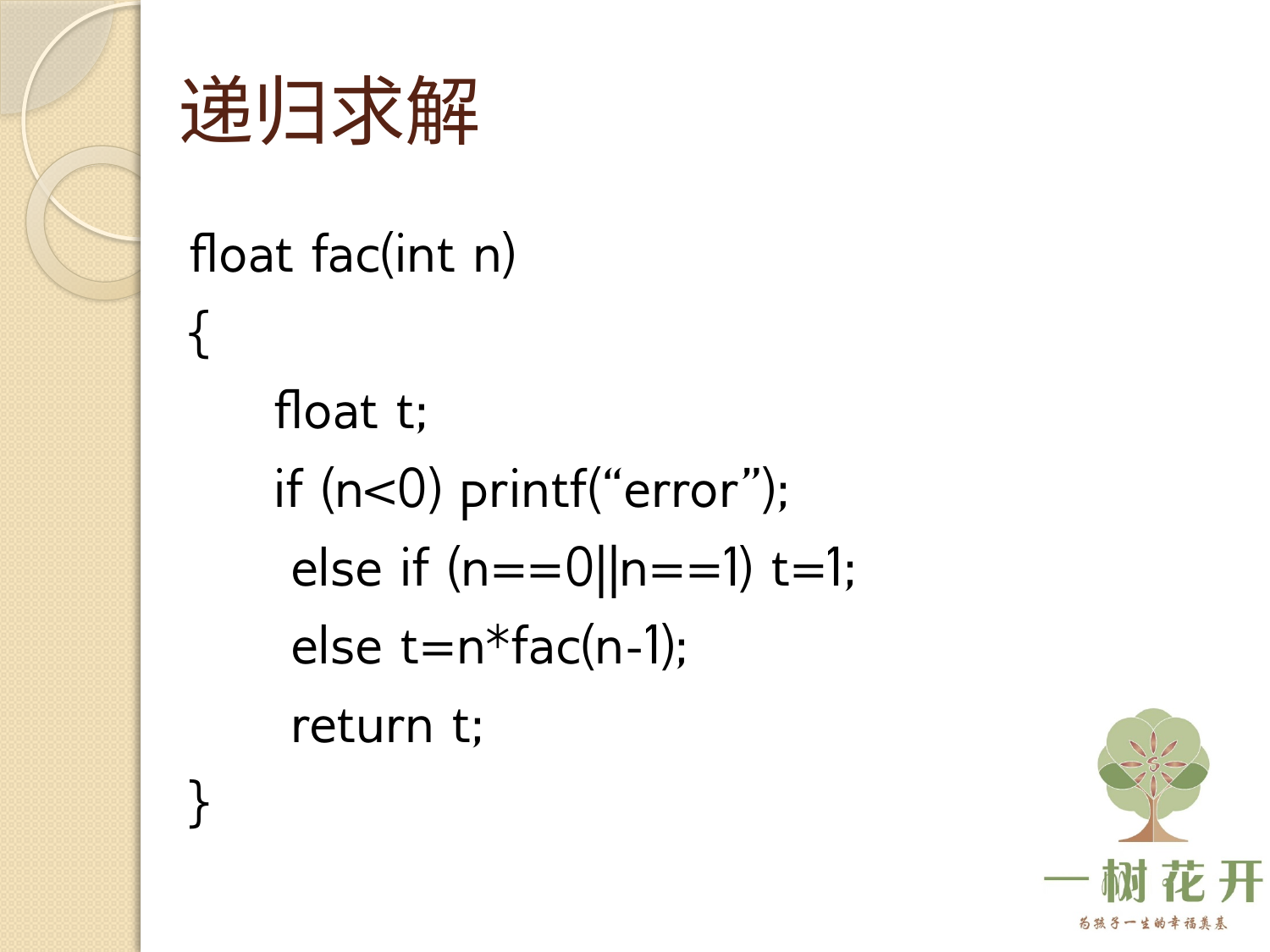

递归求解
float fac(int n)
{
     float t;
     if (n<0) printf(“error”);
      else if (n==0||n==1) t=1;
      else t=n*fac(n-1);
      return t;
}